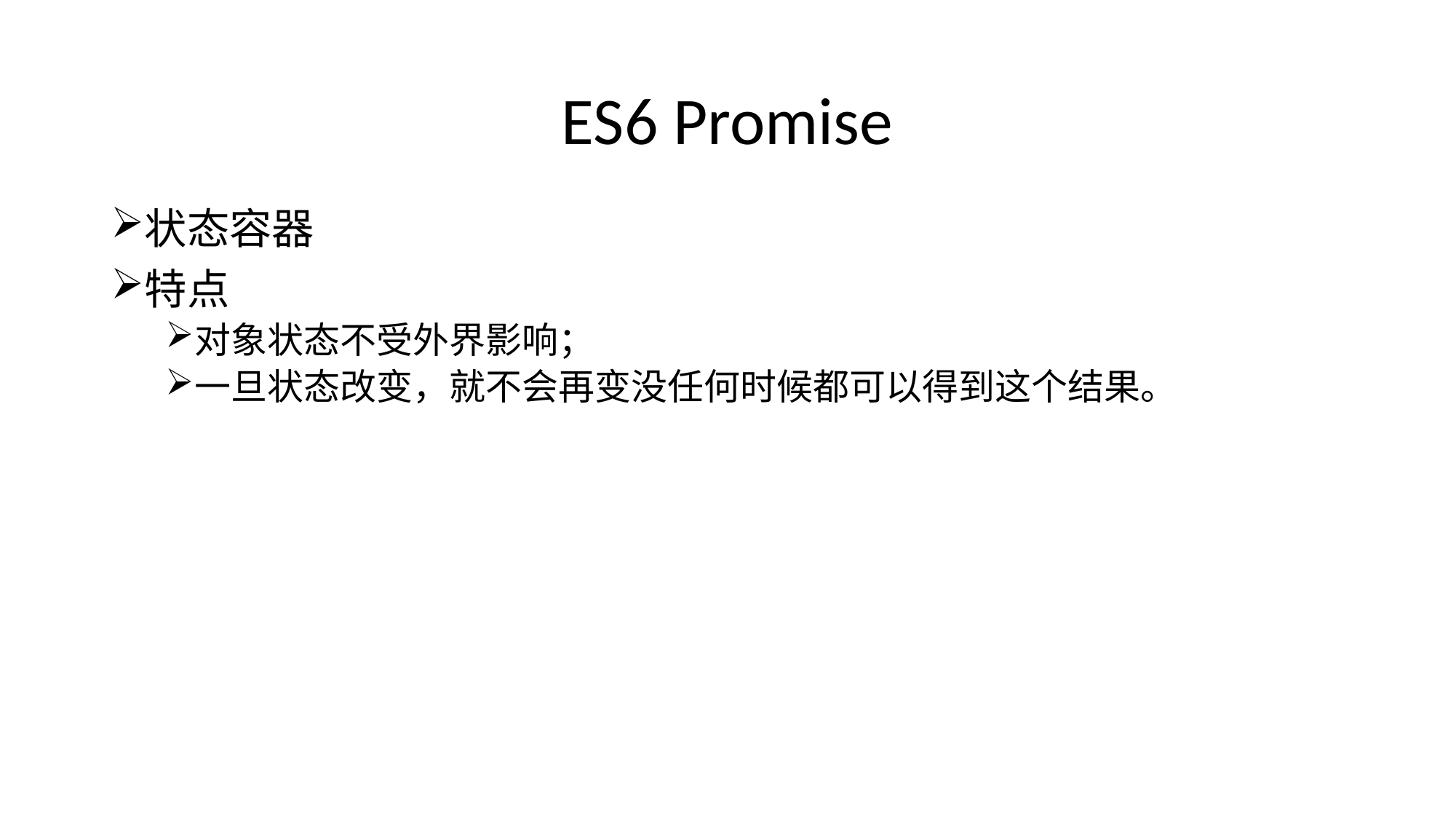

# ES6 Promise
状态容器
特点
对象状态不受外界影响；
一旦状态改变，就不会再变没任何时候都可以得到这个结果。